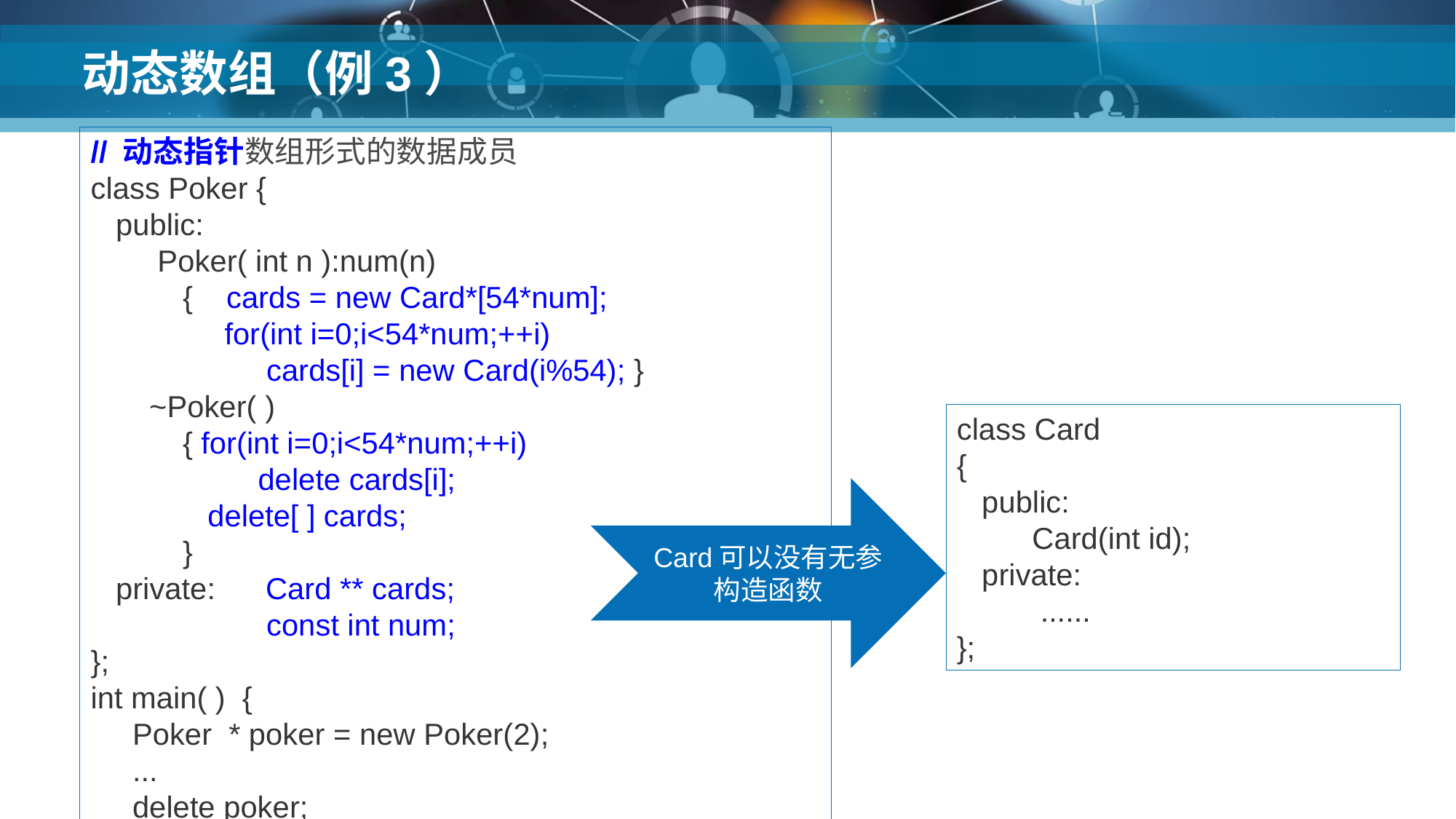

# 动态数组（例3）
// 动态指针数组形式的数据成员
class Poker {
   public:
        Poker( int n ):num(n)
           {    cards = new Card*[54*num];
                for(int i=0;i<54*num;++i)
                     cards[i] = new Card(i%54); }
       ~Poker( )
           { for(int i=0;i<54*num;++i)
                    delete cards[i];
              delete[ ] cards;
           }
   private:      Card ** cards;
                     const int num;
};
int main( )  {
     Poker  * poker = new Poker(2);
     ...
     delete poker;
}
class Card
{
   public:
         Card(int id);
   private:
          ......
};
Card可以没有无参构造函数